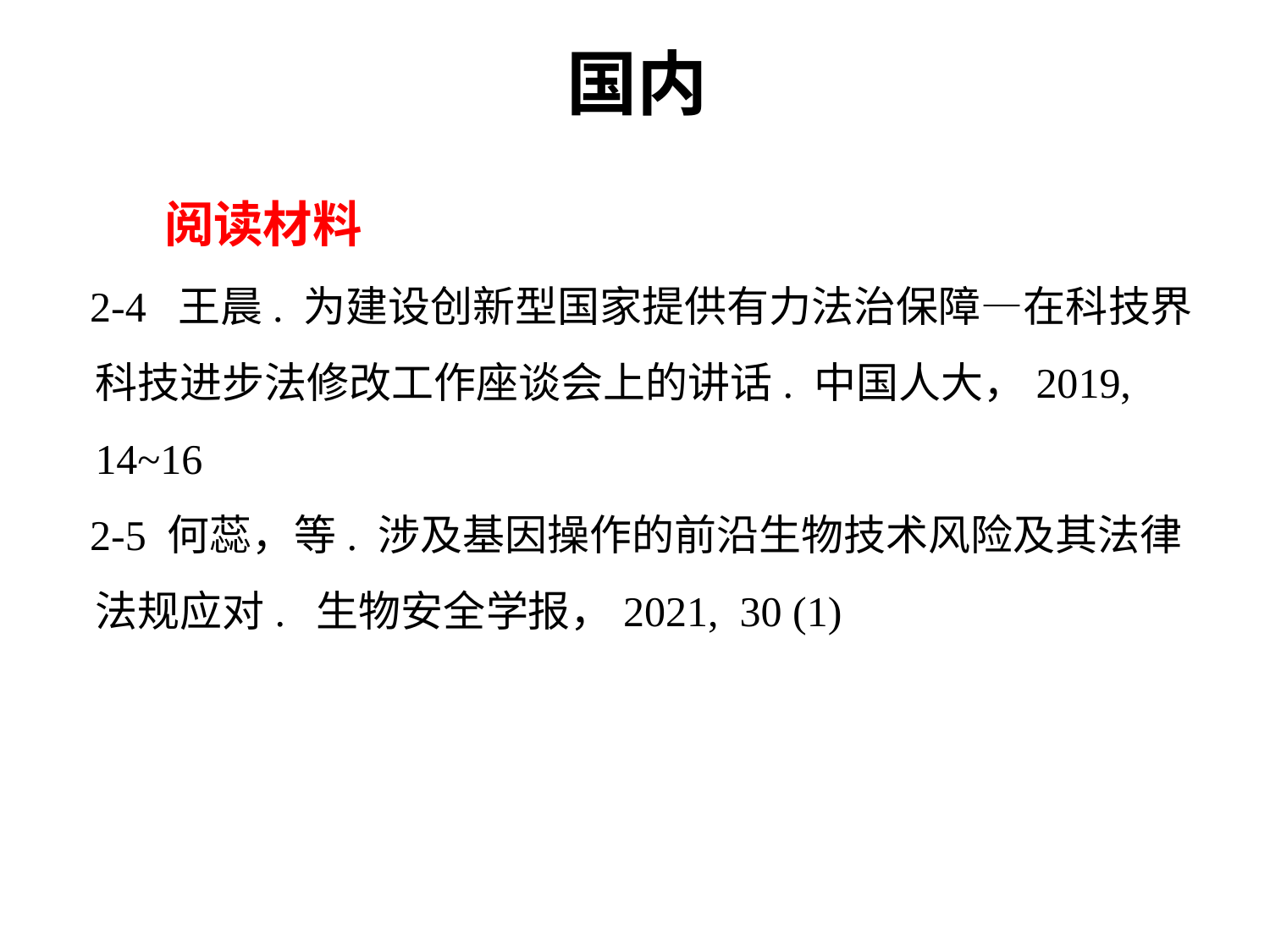

国内
        阅读材料
    2-4  王晨. 为建设创新型国家提供有力法治保障—在科技界科技进步法修改工作座谈会上的讲话. 中国人大，2019, 14~16
    2-5 何蕊，等. 涉及基因操作的前沿生物技术风险及其法律法规应对.  生物安全学报，2021,  30 (1)